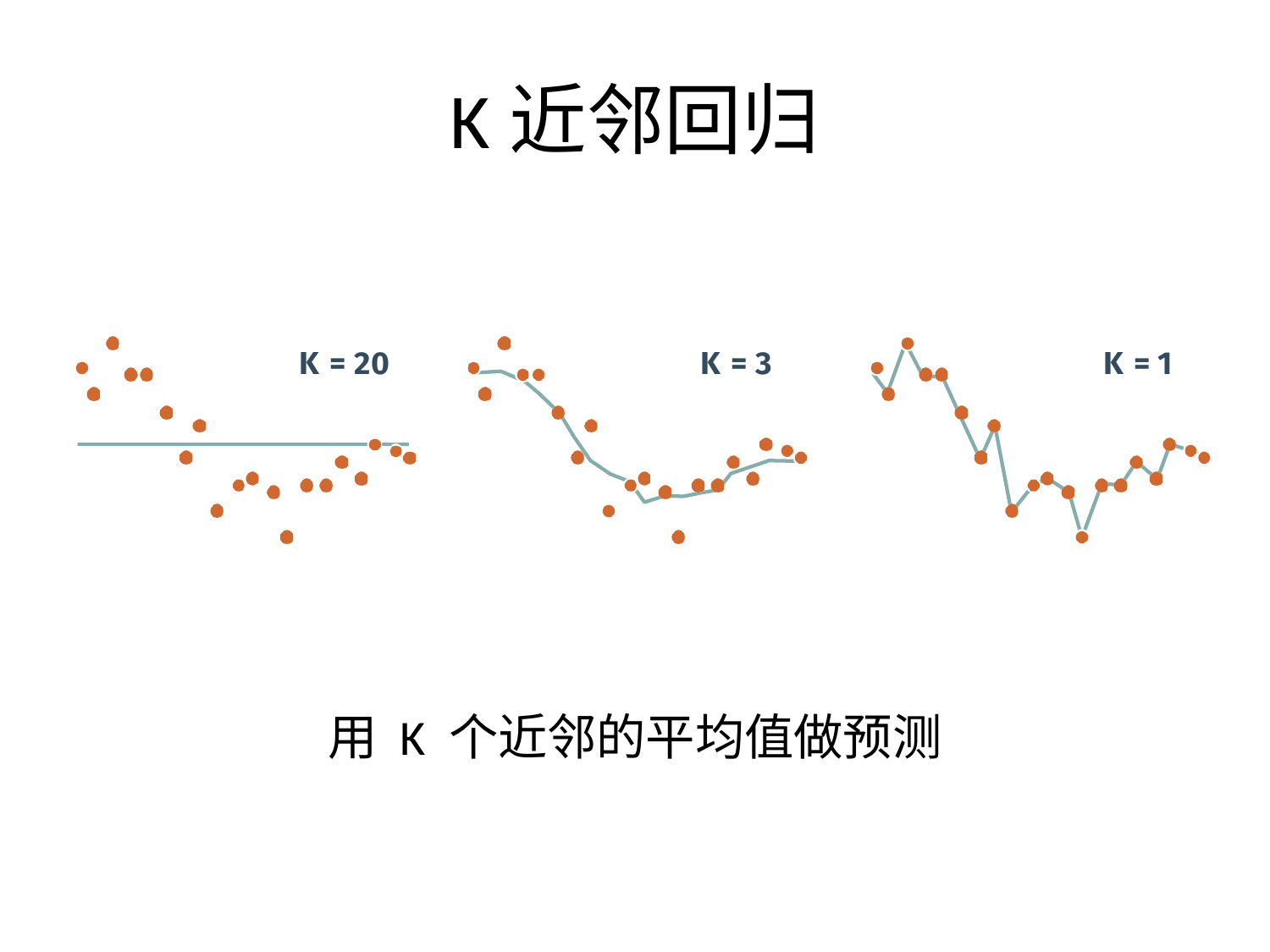

# K近邻回归

K = 20
K = 3
K = 1

用 K 个近邻的平均值做预测